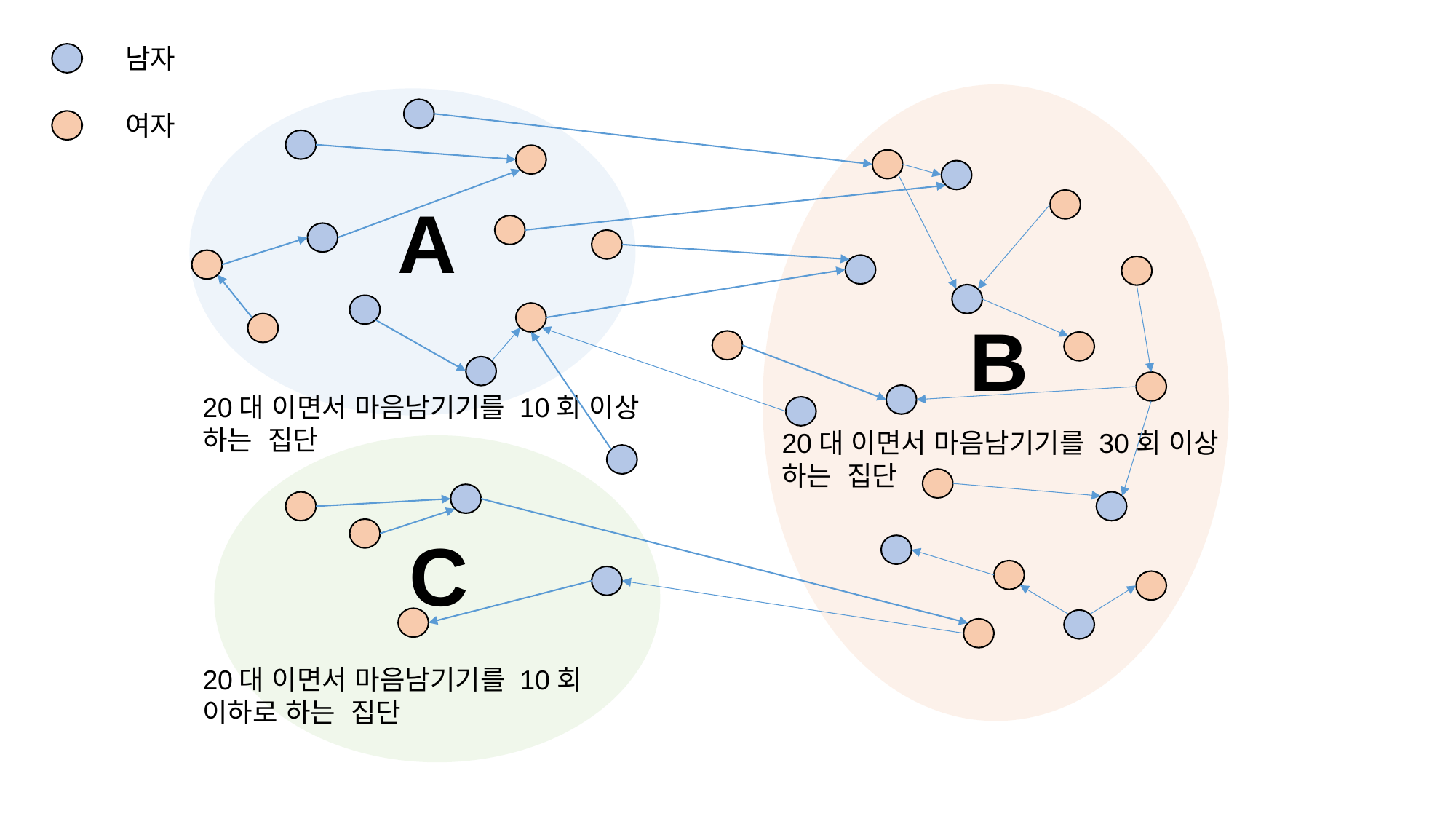

남자

여자

A

B

20대 이면서 마음남기기를 10회 이상 하는  집단

20대 이면서 마음남기기를 30회 이상 하는  집단

C

20대 이면서 마음남기기를 10회 이하로 하는  집단